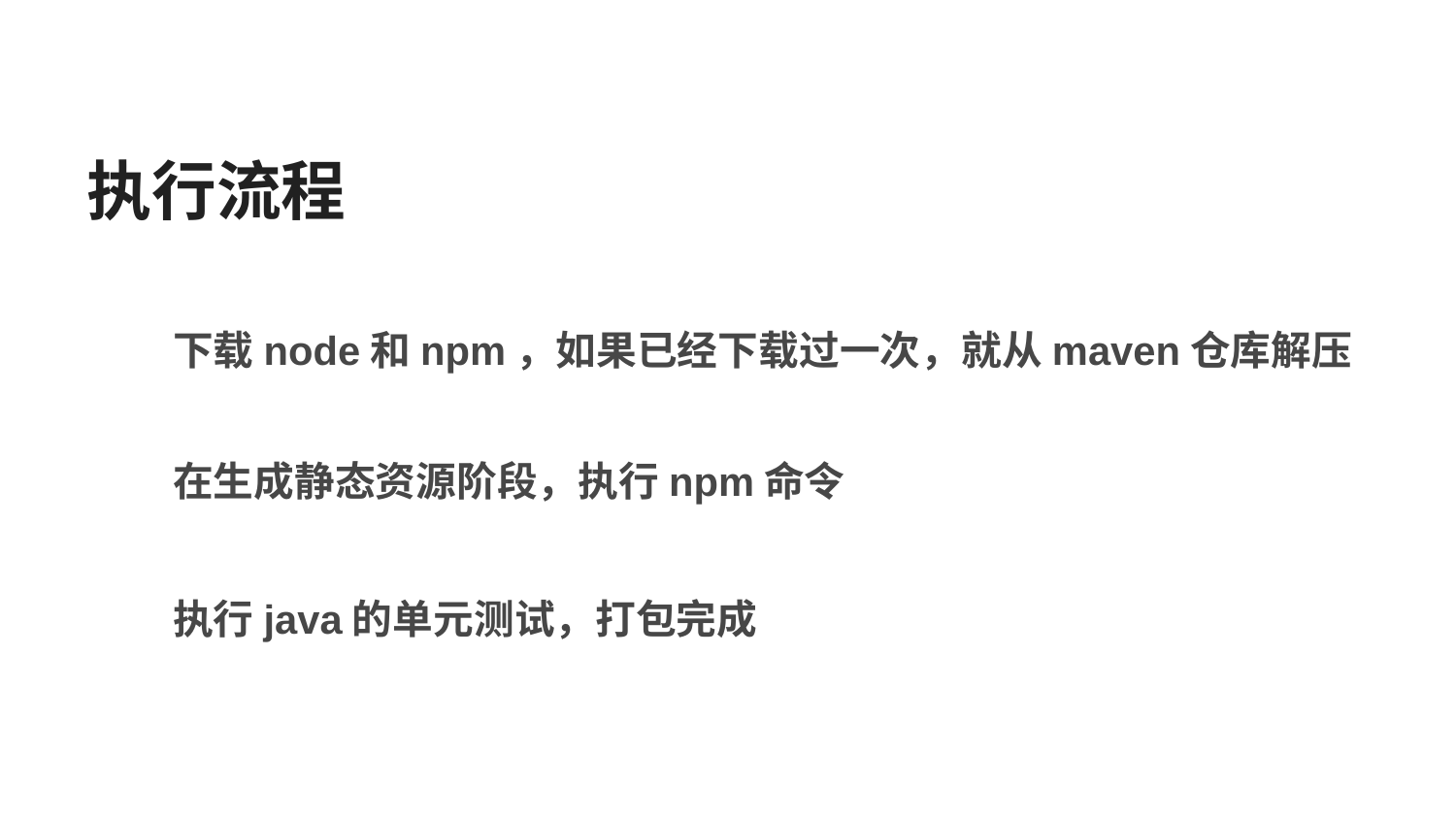

执行流程
下载node和npm，如果已经下载过一次，就从maven仓库解压
在生成静态资源阶段，执行npm命令
执行java的单元测试，打包完成